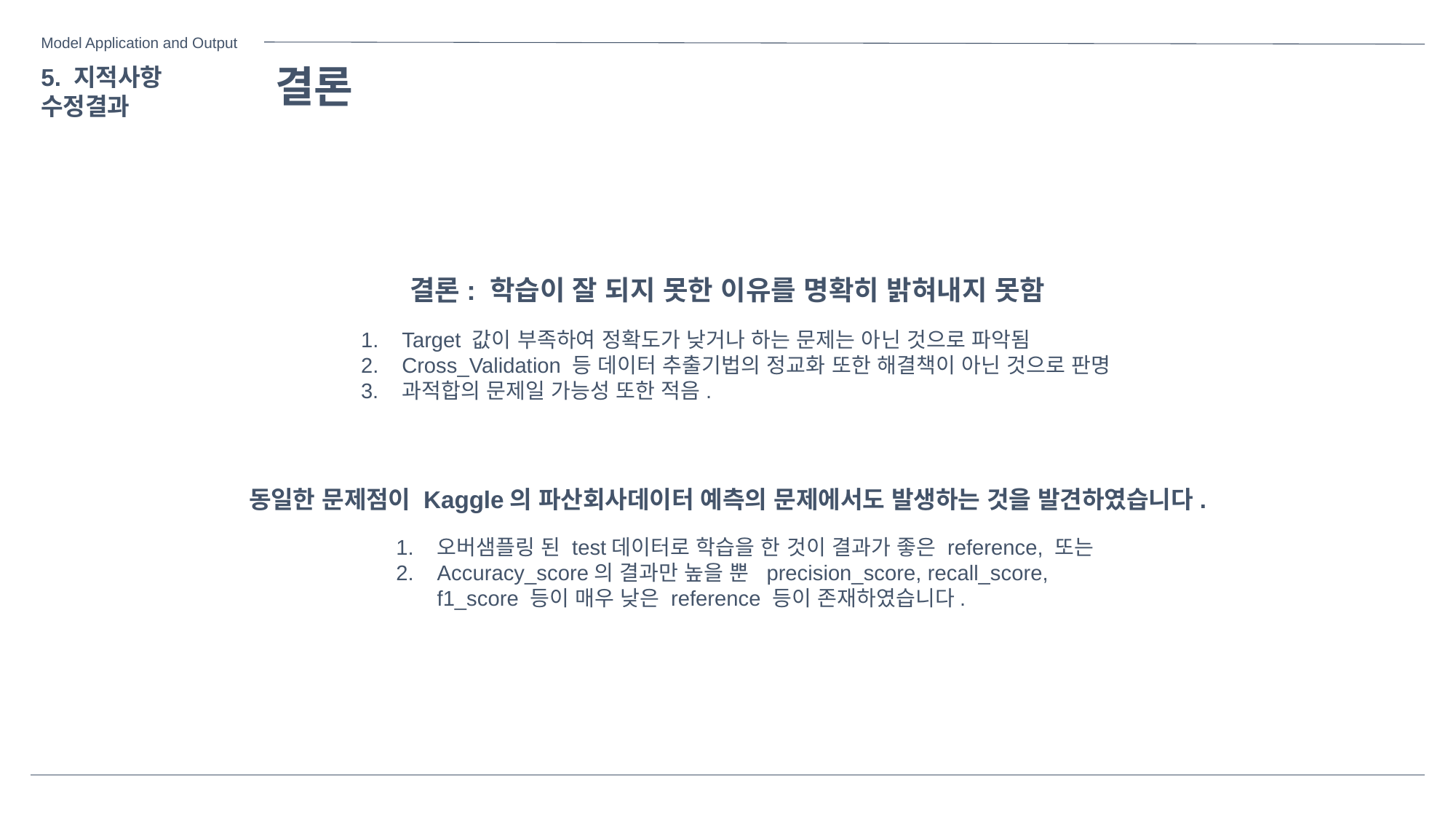

Model Application and Output
결론
5. 지적사항 수정결과
결론: 학습이 잘 되지 못한 이유를 명확히 밝혀내지 못함
Target 값이 부족하여 정확도가 낮거나 하는 문제는 아닌 것으로 파악됨
Cross_Validation 등 데이터 추출기법의 정교화 또한 해결책이 아닌 것으로 판명
과적합의 문제일 가능성 또한 적음.
동일한 문제점이 Kaggle의 파산회사데이터 예측의 문제에서도 발생하는 것을 발견하였습니다.
오버샘플링 된 test데이터로 학습을 한 것이 결과가 좋은 reference, 또는
Accuracy_score의 결과만 높을 뿐  precision_score, recall_score, f1_score 등이 매우 낮은 reference 등이 존재하였습니다.